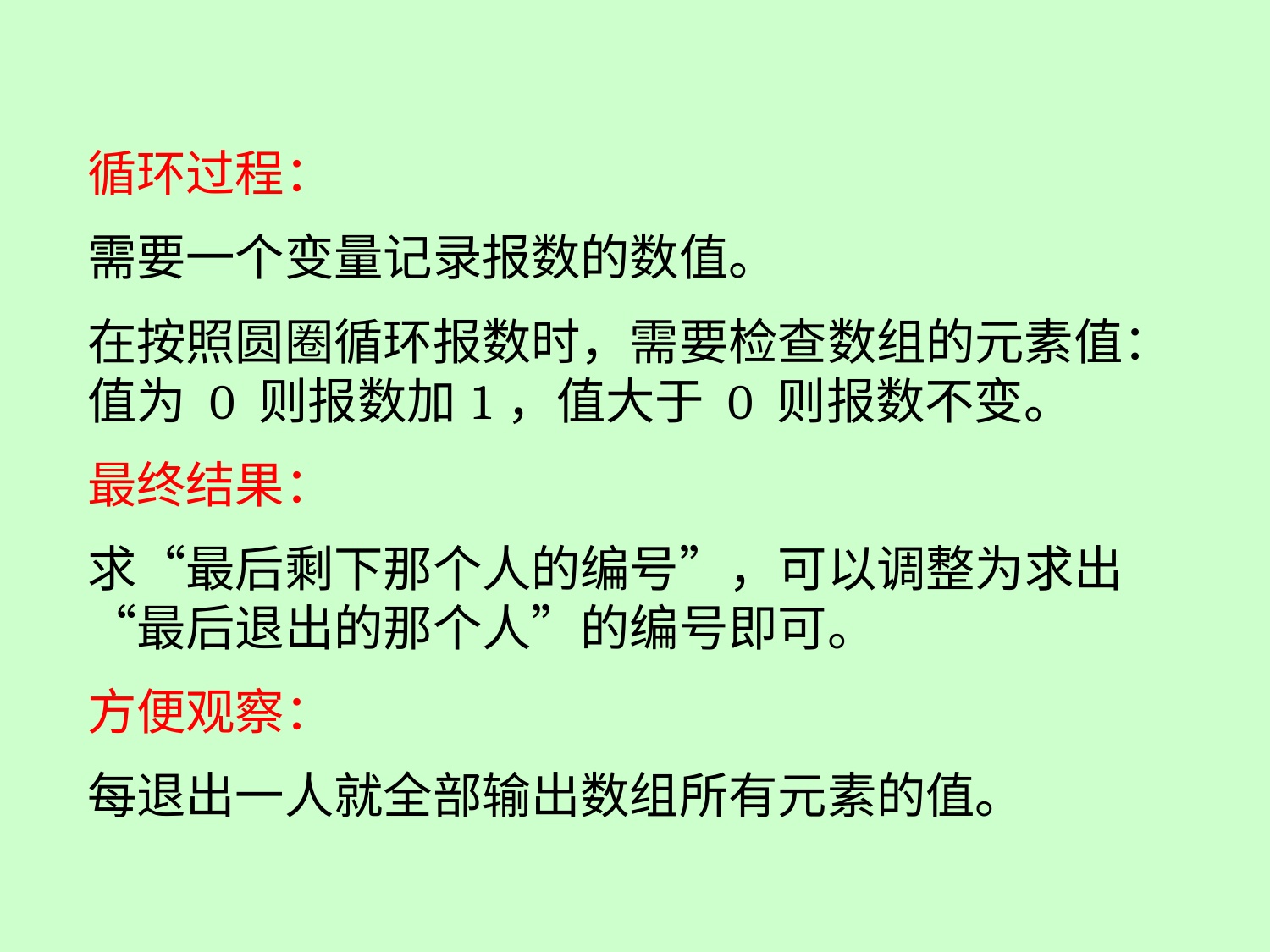

循环过程：
需要一个变量记录报数的数值。
在按照圆圈循环报数时，需要检查数组的元素值：值为 0 则报数加1，值大于 0 则报数不变。
最终结果：
求“最后剩下那个人的编号”，可以调整为求出“最后退出的那个人”的编号即可。
方便观察：
每退出一人就全部输出数组所有元素的值。

40